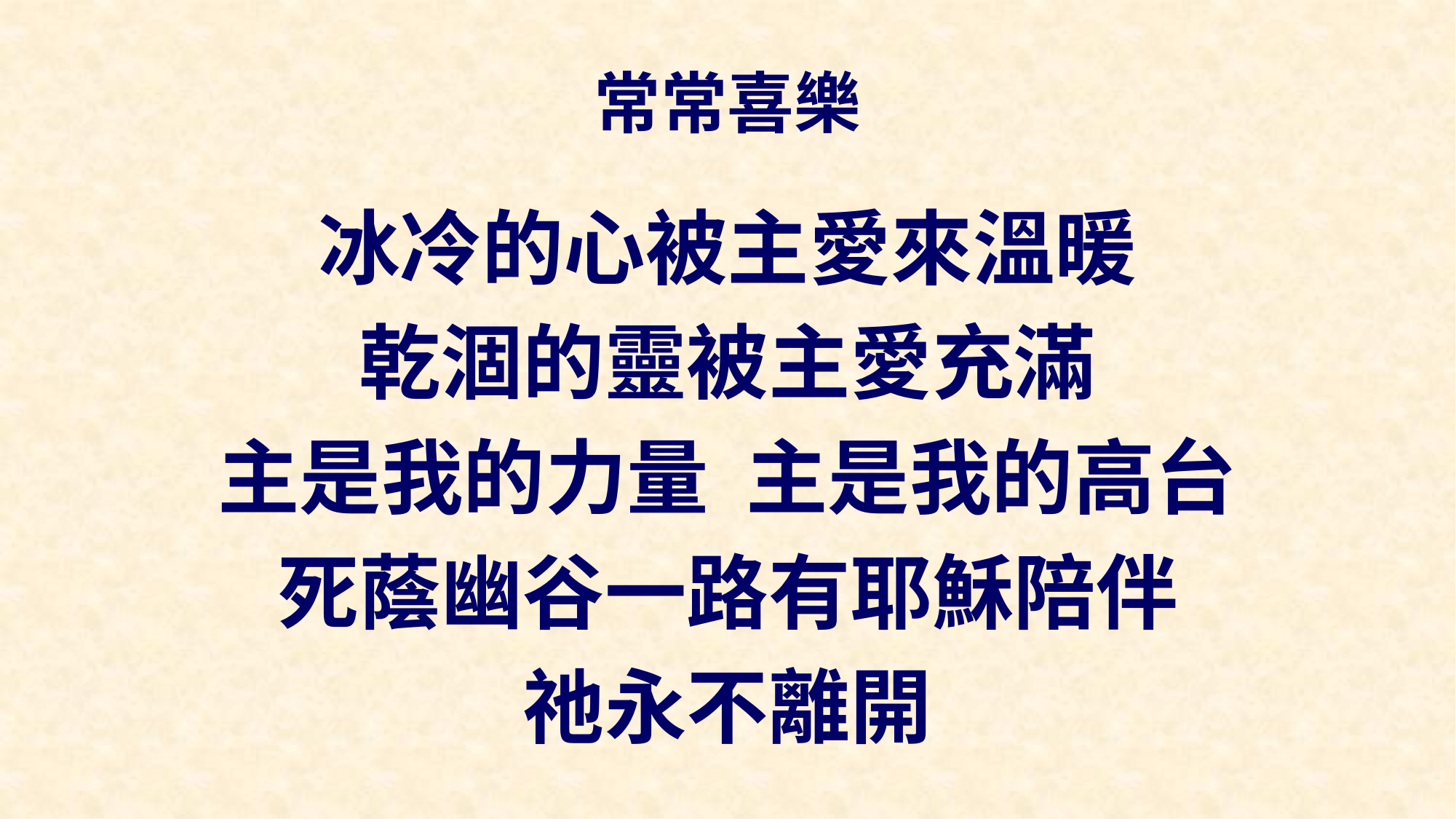

# 常常喜樂
冰冷的心被主愛來溫暖
乾涸的靈被主愛充滿
主是我的力量  主是我的高台
死蔭幽谷一路有耶穌陪伴
祂永不離開